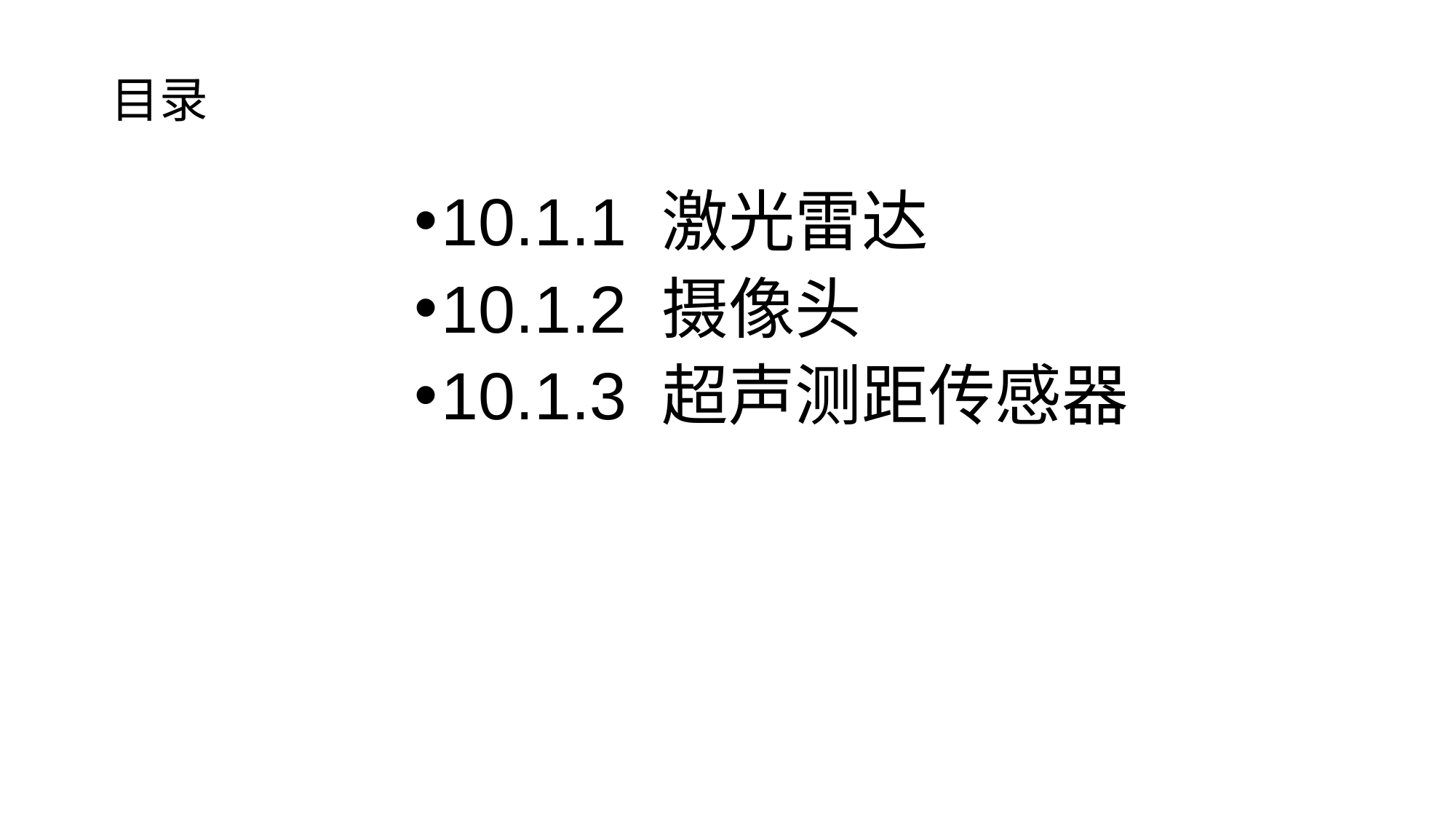

# 目录
10.1.1 激光雷达
10.1.2 摄像头
10.1.3 超声测距传感器